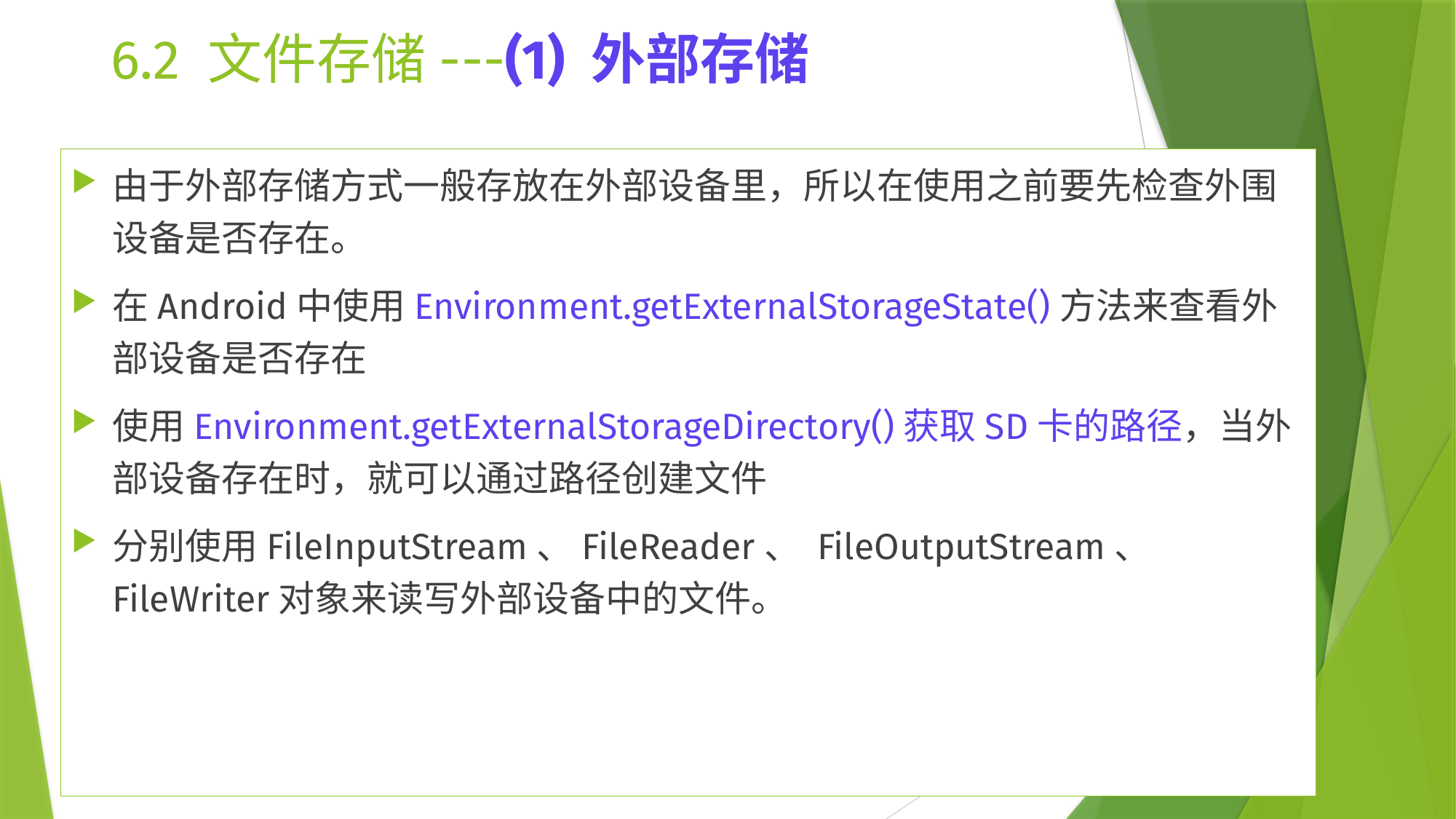

# 6.2 文件存储---(1) 外部存储
由于外部存储方式一般存放在外部设备里，所以在使用之前要先检查外围设备是否存在。
在Android中使用Environment.getExternalStorageState()方法来查看外部设备是否存在
使用Environment.getExternalStorageDirectory()获取SD卡的路径，当外部设备存在时，就可以通过路径创建文件
分别使用FileInputStream、FileReader、 FileOutputStream、 FileWriter对象来读写外部设备中的文件。